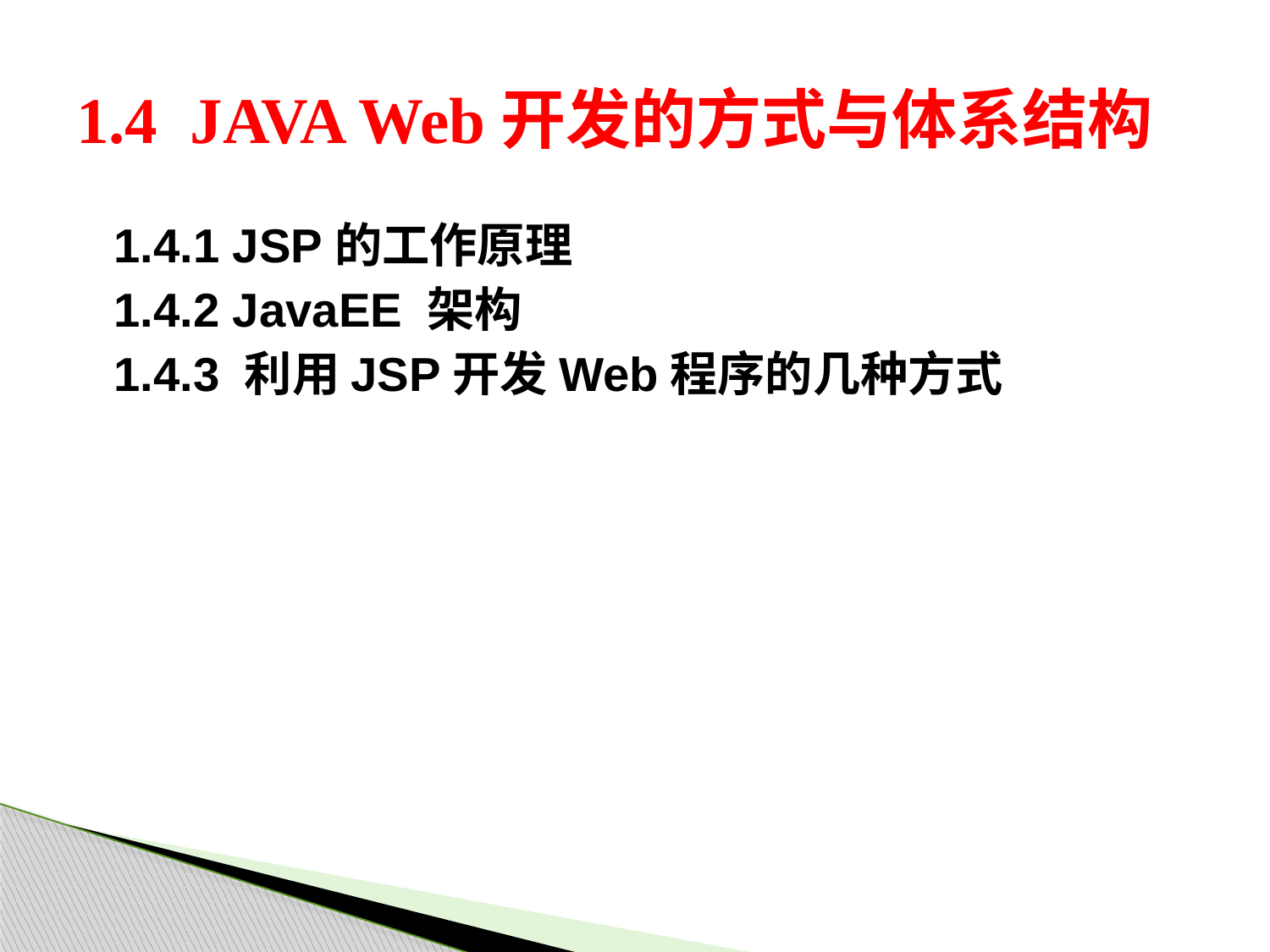

# 1.4  JAVA Web开发的方式与体系结构
1.4.1 JSP的工作原理
1.4.2 JavaEE 架构
1.4.3 利用JSP开发Web程序的几种方式